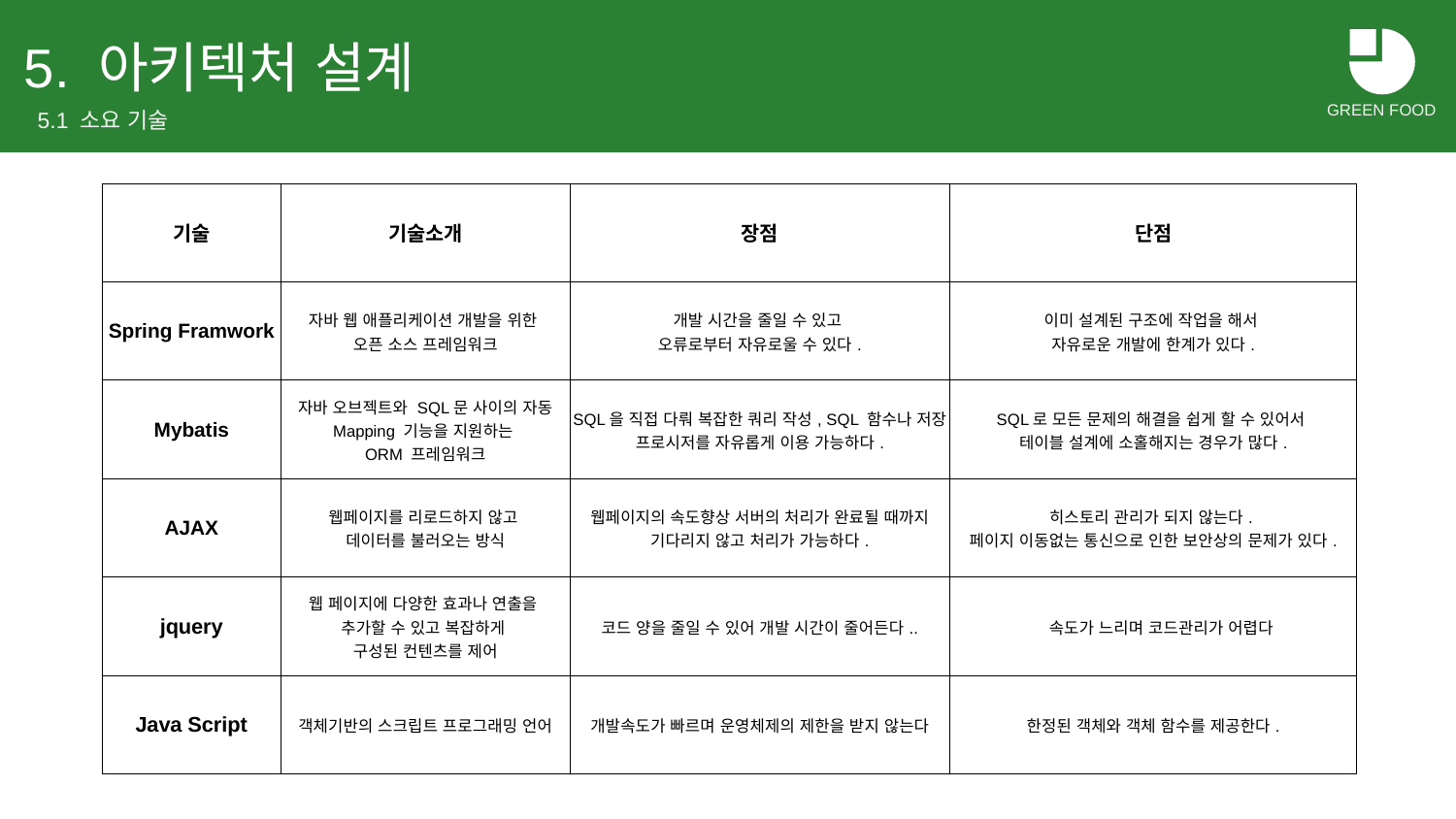

5. 아키텍처 설계

GREEN FOOD
5.1 소요 기술
| 기술 | 기술소개 | 장점 | 단점 |
| --- | --- | --- | --- |
| Spring Framwork | 자바 웹 애플리케이션 개발을 위한 오픈 소스 프레임워크 | 개발 시간을 줄일 수 있고 오류로부터 자유로울 수 있다. | 이미 설계된 구조에 작업을 해서 자유로운 개발에 한계가 있다. |
| Mybatis | 자바 오브젝트와 SQL문 사이의 자동 Mapping 기능을 지원하는 ORM 프레임워크 | SQL을 직접 다뤄 복잡한 쿼리 작성, SQL 함수나 저장 프로시저를 자유롭게 이용 가능하다. | SQL로 모든 문제의 해결을 쉽게 할 수 있어서 테이블 설계에 소홀해지는 경우가 많다. |
| AJAX | 웹페이지를 리로드하지 않고 데이터를 불러오는 방식 | 웹페이지의 속도향상 서버의 처리가 완료될 때까지 기다리지 않고 처리가 가능하다. | 히스토리 관리가 되지 않는다. 페이지 이동없는 통신으로 인한 보안상의 문제가 있다. |
| jquery | 웹 페이지에 다양한 효과나 연출을 추가할 수 있고 복잡하게 구성된 컨텐츠를 제어 | 코드 양을 줄일 수 있어 개발 시간이 줄어든다.. | 속도가 느리며 코드관리가 어렵다 |
| Java Script | 객체기반의 스크립트 프로그래밍 언어 | 개발속도가 빠르며 운영체제의 제한을 받지 않는다 | 한정된 객체와 객체 함수를 제공한다. |